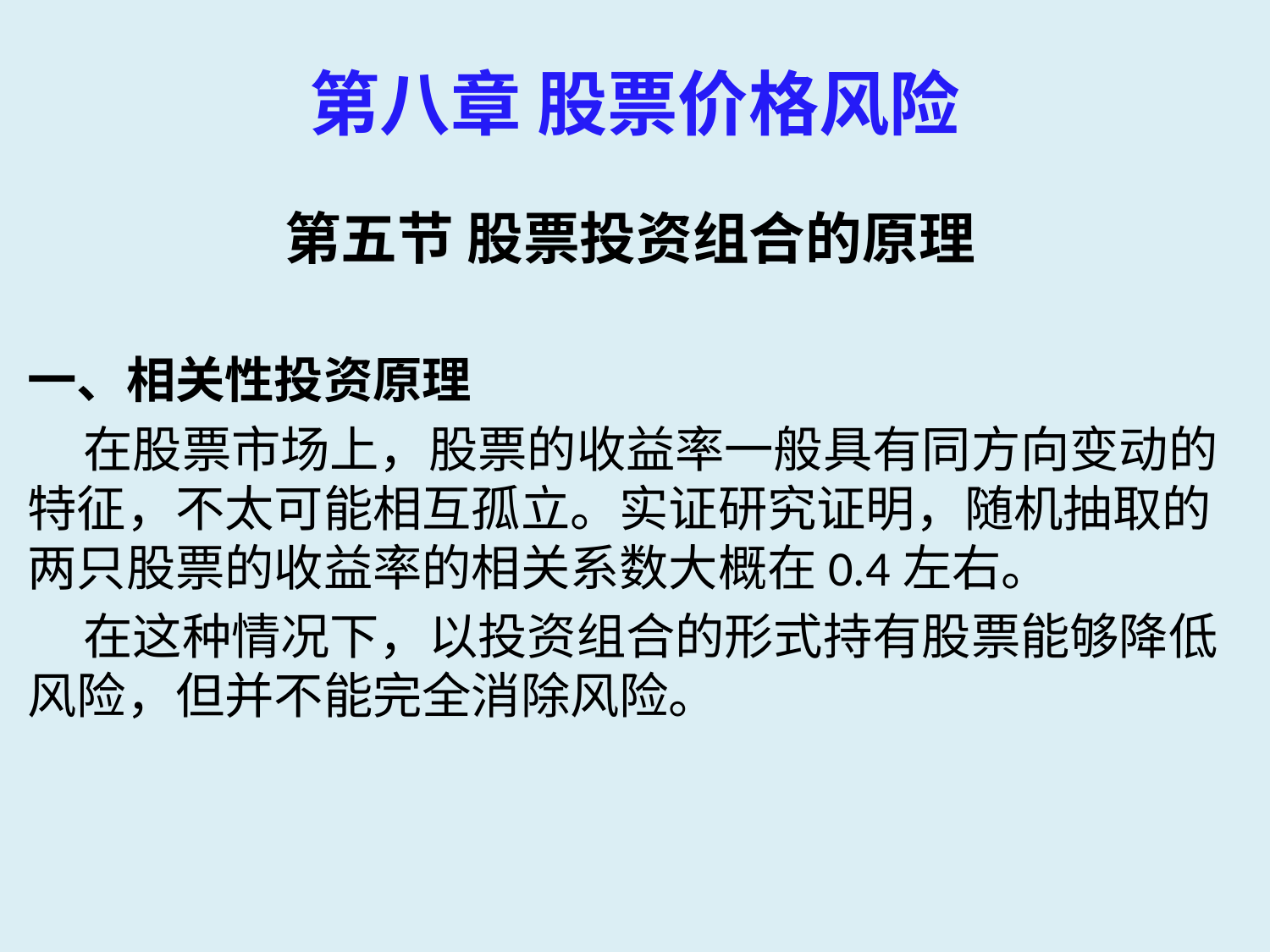

# 第八章 股票价格风险
第五节 股票投资组合的原理

一、相关性投资原理
    在股票市场上，股票的收益率一般具有同方向变动的特征，不太可能相互孤立。实证研究证明，随机抽取的两只股票的收益率的相关系数大概在0.4左右。
    在这种情况下，以投资组合的形式持有股票能够降低风险，但并不能完全消除风险。